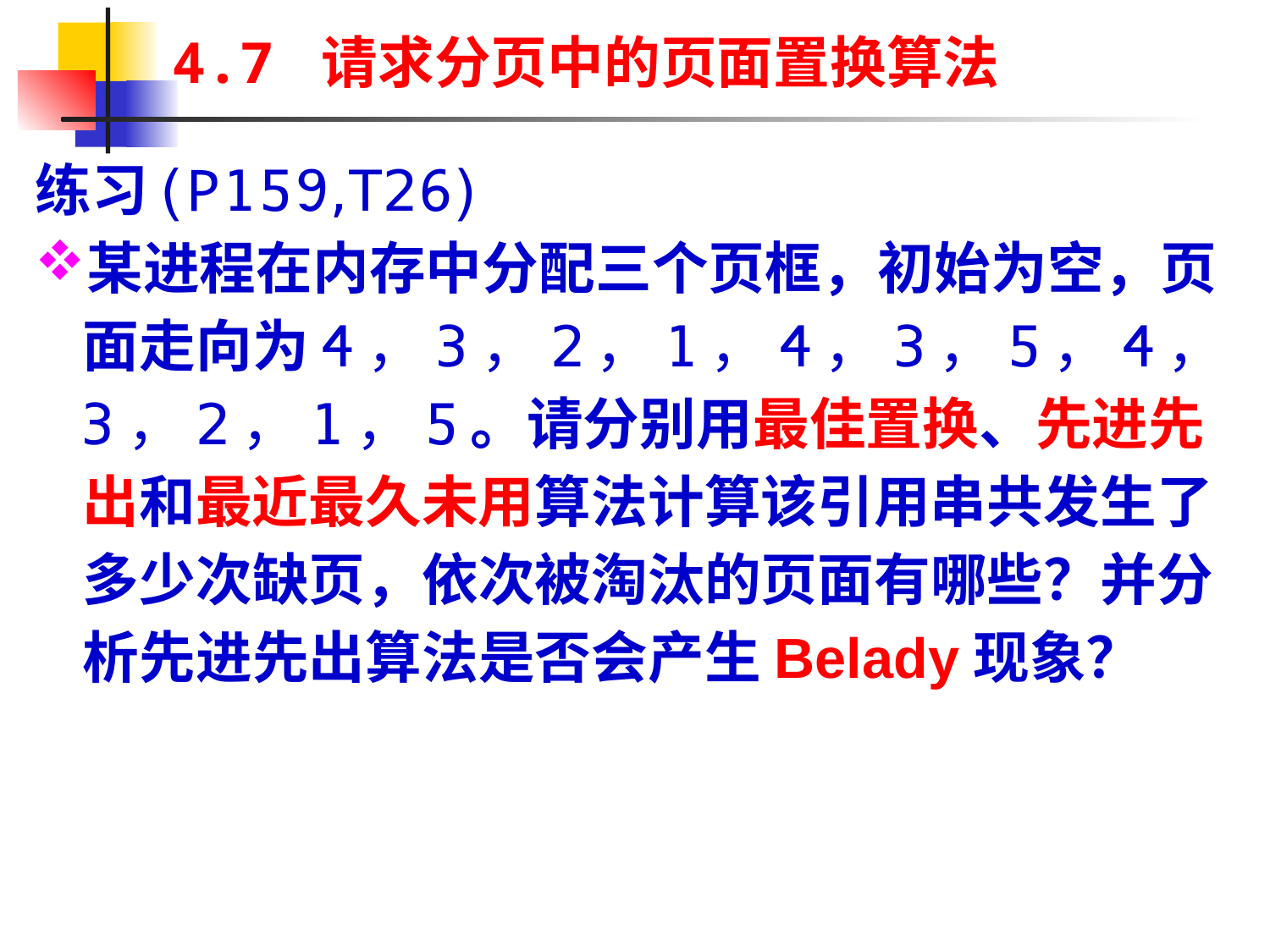

# 4.7 请求分页中的页面置换算法
练习(P159,T26)
某进程在内存中分配三个页框，初始为空，页面走向为4，3，2，1，4，3，5，4，3，2，1，5。请分别用最佳置换、先进先出和最近最久未用算法计算该引用串共发生了多少次缺页，依次被淘汰的页面有哪些？并分析先进先出算法是否会产生Belady现象？